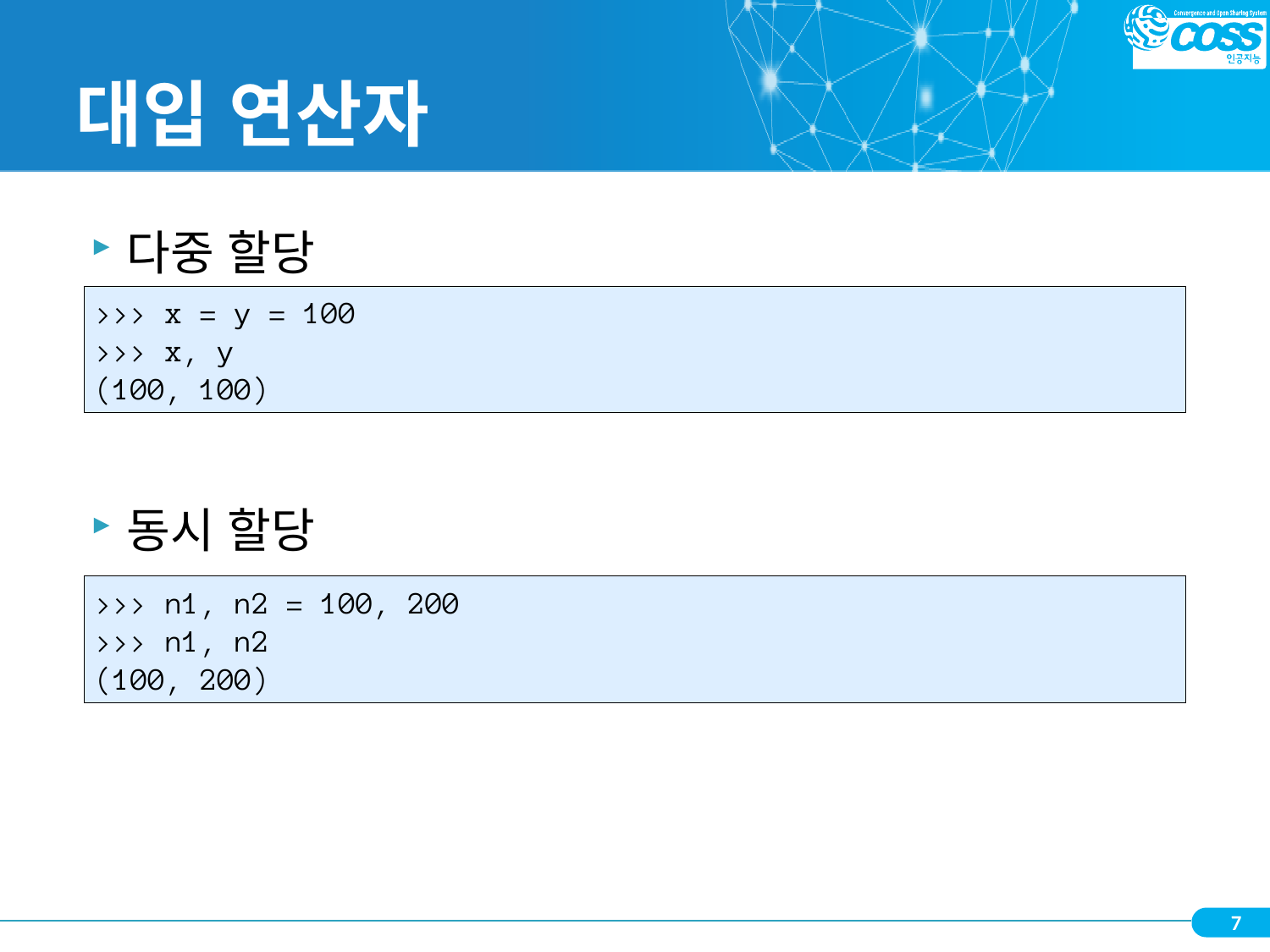

# 대입 연산자
다중 할당

동시 할당
>>> x = y = 100
>>> x, y
(100, 100)
>>> n1, n2 = 100, 200
>>> n1, n2
(100, 200)